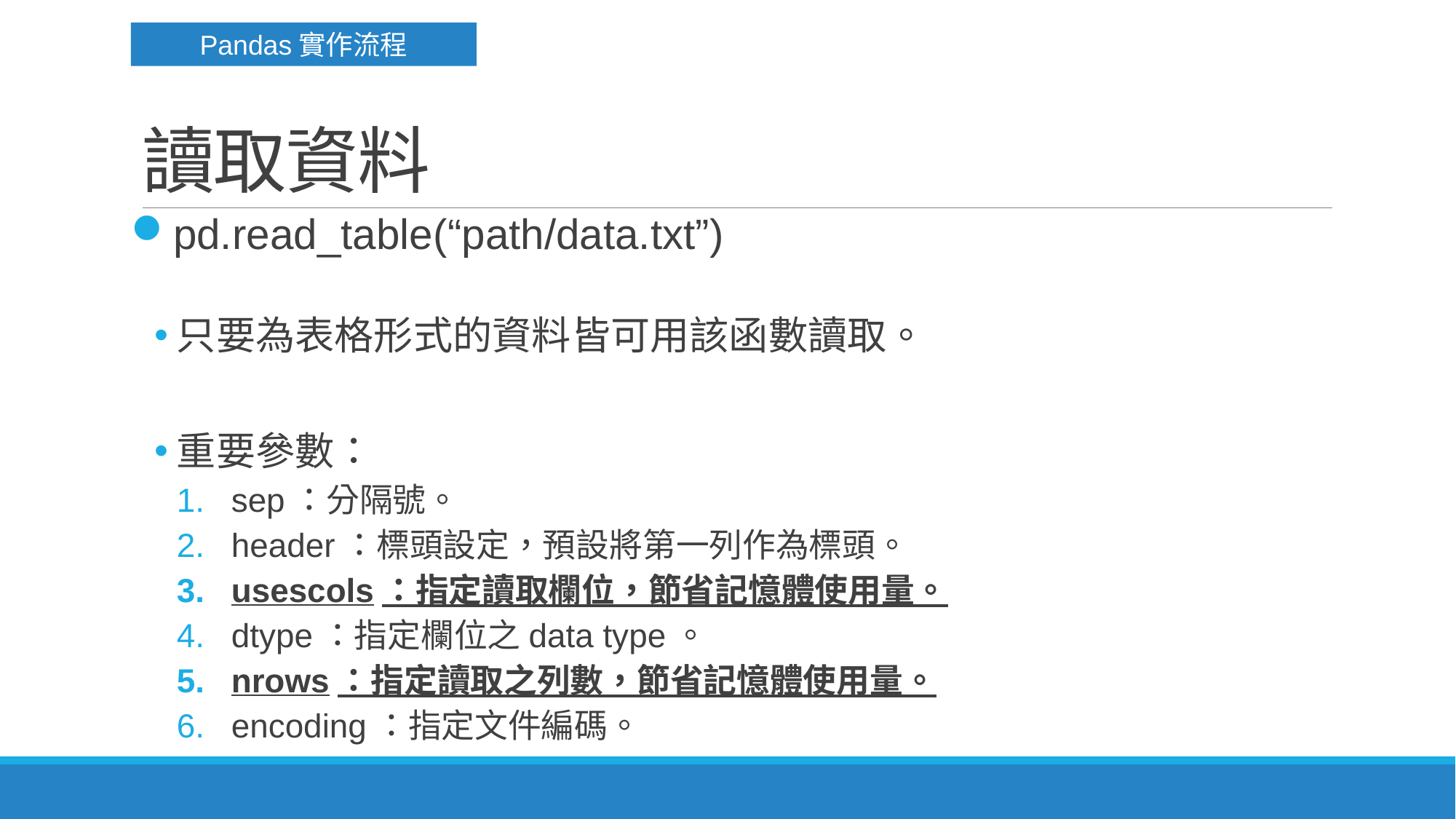

Pandas實作流程
# 讀取資料
pd.read_table(“path/data.txt”)
只要為表格形式的資料皆可用該函數讀取。

重要參數：
sep：分隔號。
header：標頭設定，預設將第一列作為標頭。
usescols：指定讀取欄位，節省記憶體使用量。
dtype：指定欄位之data type。
nrows：指定讀取之列數，節省記憶體使用量。
encoding：指定文件編碼。